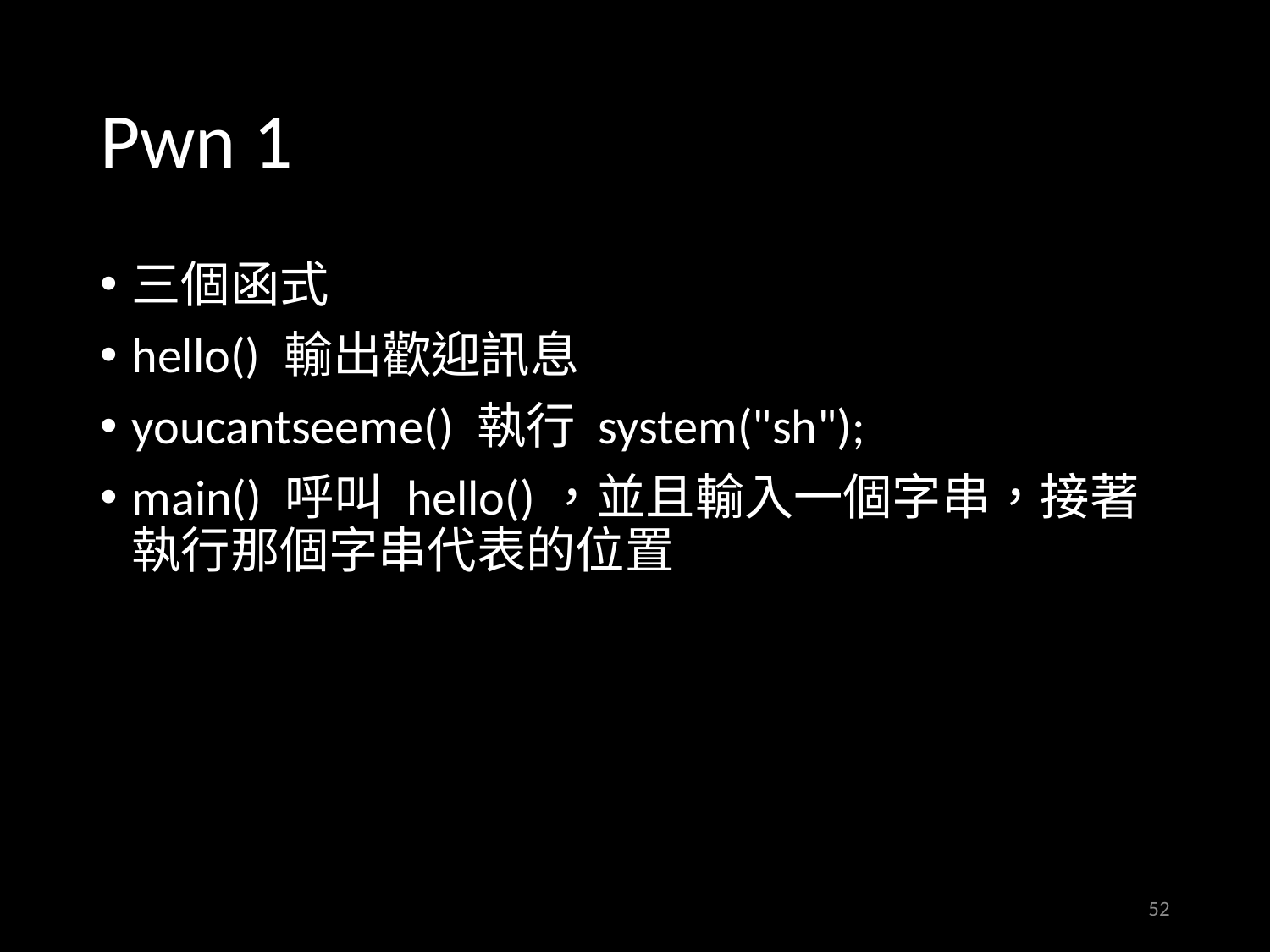

# Pwn 1
三個函式
hello() 輸出歡迎訊息
youcantseeme() 執行 system("sh");
main() 呼叫 hello()，並且輸入一個字串，接著執行那個字串代表的位置
52